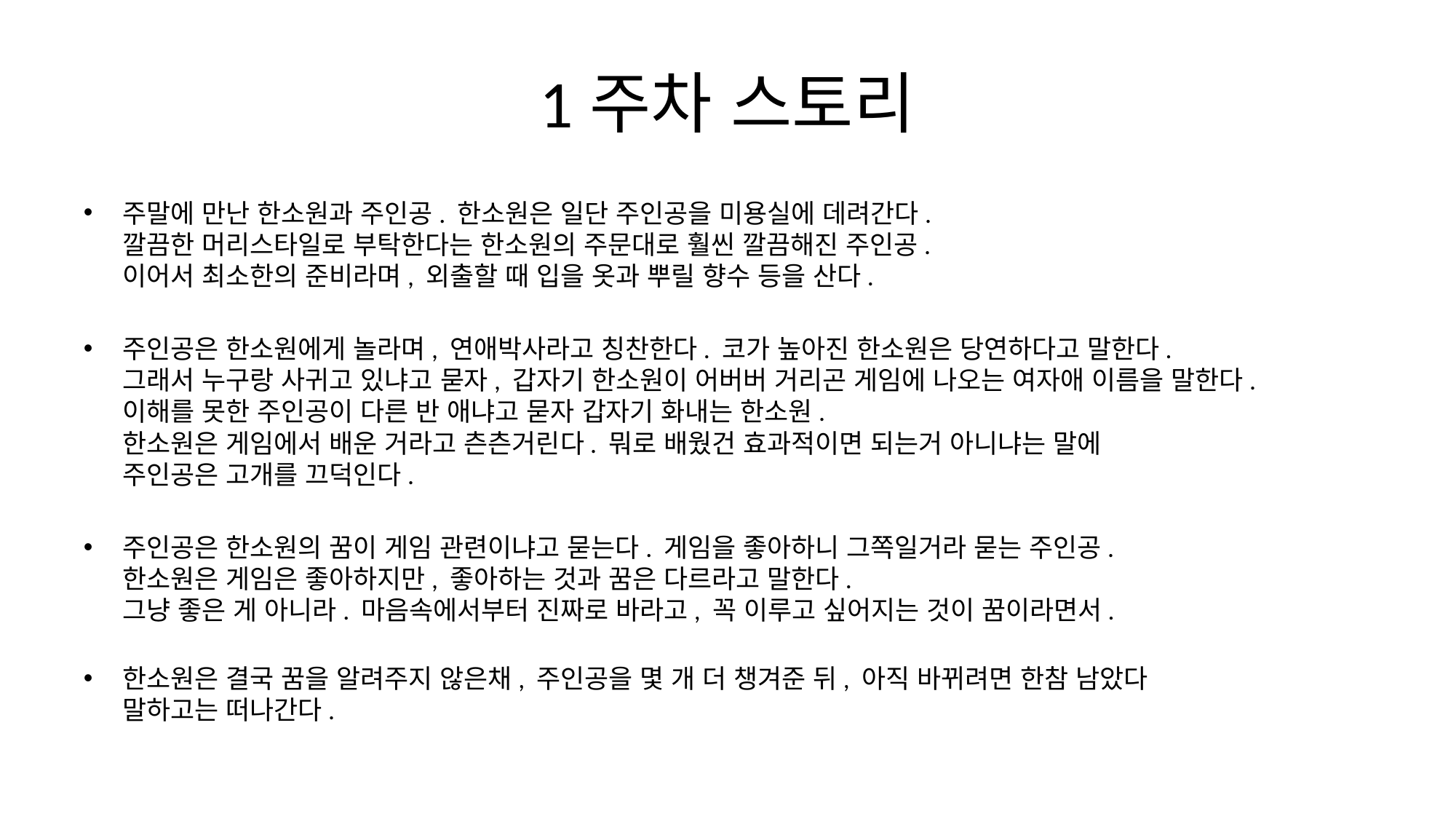

# 1주차 스토리
주말에 만난 한소원과 주인공. 한소원은 일단 주인공을 미용실에 데려간다.
깔끔한 머리스타일로 부탁한다는 한소원의 주문대로 훨씬 깔끔해진 주인공.
이어서 최소한의 준비라며, 외출할 때 입을 옷과 뿌릴 향수 등을 산다.

주인공은 한소원에게 놀라며, 연애박사라고 칭찬한다. 코가 높아진 한소원은 당연하다고 말한다.
그래서 누구랑 사귀고 있냐고 묻자, 갑자기 한소원이 어버버 거리곤 게임에 나오는 여자애 이름을 말한다.
이해를 못한 주인공이 다른 반 애냐고 묻자 갑자기 화내는 한소원.
한소원은 게임에서 배운 거라고 츤츤거린다. 뭐로 배웠건 효과적이면 되는거 아니냐는 말에
주인공은 고개를 끄덕인다.

주인공은 한소원의 꿈이 게임 관련이냐고 묻는다. 게임을 좋아하니 그쪽일거라 묻는 주인공.
한소원은 게임은 좋아하지만, 좋아하는 것과 꿈은 다르라고 말한다.
그냥 좋은 게 아니라. 마음속에서부터 진짜로 바라고, 꼭 이루고 싶어지는 것이 꿈이라면서.
한소원은 결국 꿈을 알려주지 않은채, 주인공을 몇 개 더 챙겨준 뒤, 아직 바뀌려면 한참 남았다
말하고는 떠나간다.